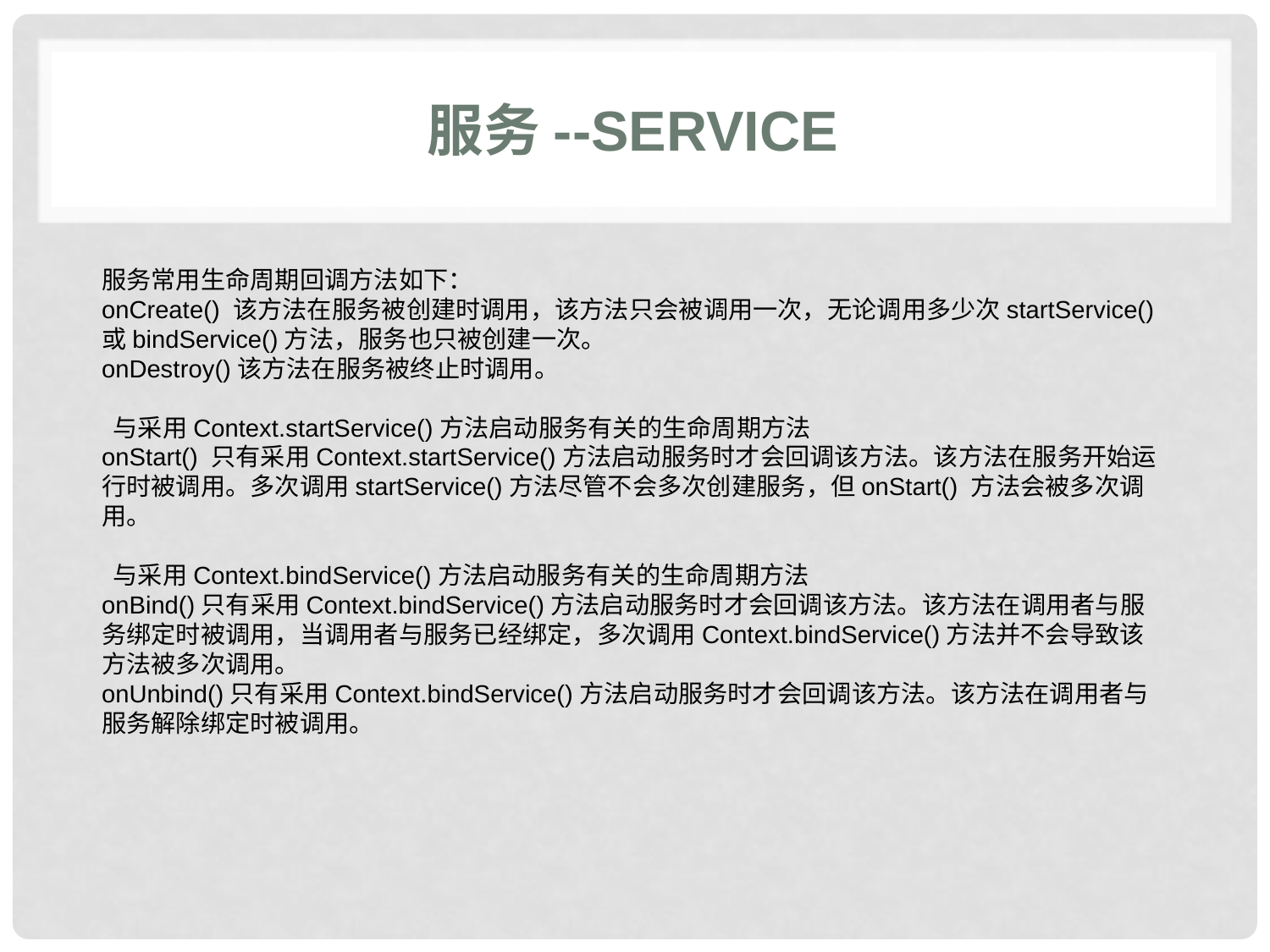

# 服务--Service
服务常用生命周期回调方法如下：
onCreate() 该方法在服务被创建时调用，该方法只会被调用一次，无论调用多少次startService()或bindService()方法，服务也只被创建一次。
onDestroy()该方法在服务被终止时调用。

 与采用Context.startService()方法启动服务有关的生命周期方法
onStart() 只有采用Context.startService()方法启动服务时才会回调该方法。该方法在服务开始运行时被调用。多次调用startService()方法尽管不会多次创建服务，但onStart() 方法会被多次调用。

 与采用Context.bindService()方法启动服务有关的生命周期方法
onBind()只有采用Context.bindService()方法启动服务时才会回调该方法。该方法在调用者与服务绑定时被调用，当调用者与服务已经绑定，多次调用Context.bindService()方法并不会导致该方法被多次调用。
onUnbind()只有采用Context.bindService()方法启动服务时才会回调该方法。该方法在调用者与服务解除绑定时被调用。